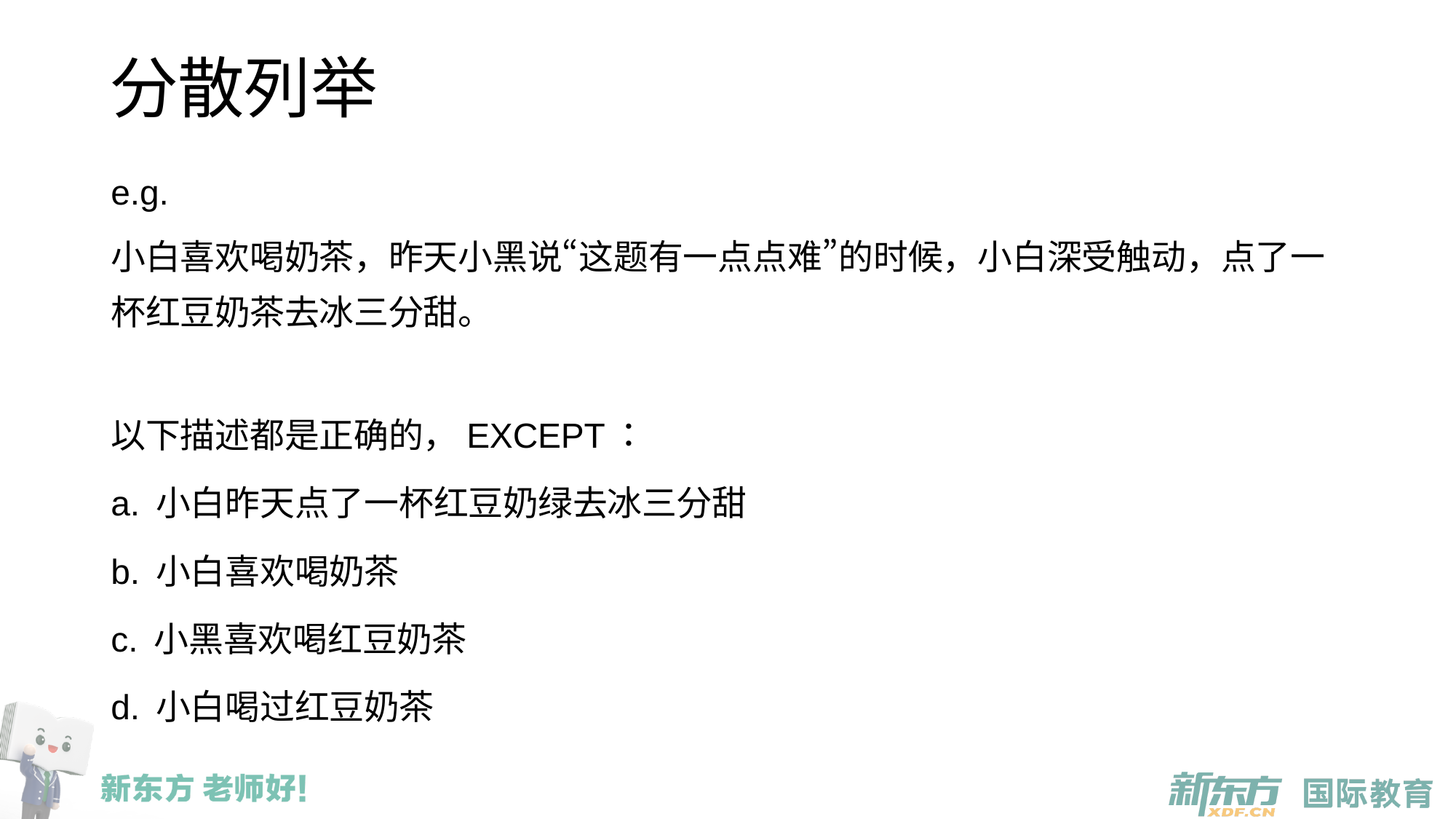

# 分散列举
e.g.
小白喜欢喝奶茶，昨天小黑说“这题有一点点难”的时候，小白深受触动，点了一杯红豆奶茶去冰三分甜。

以下描述都是正确的，EXCEPT：
a. 小白昨天点了一杯红豆奶绿去冰三分甜
b. 小白喜欢喝奶茶
c. 小黑喜欢喝红豆奶茶
d. 小白喝过红豆奶茶